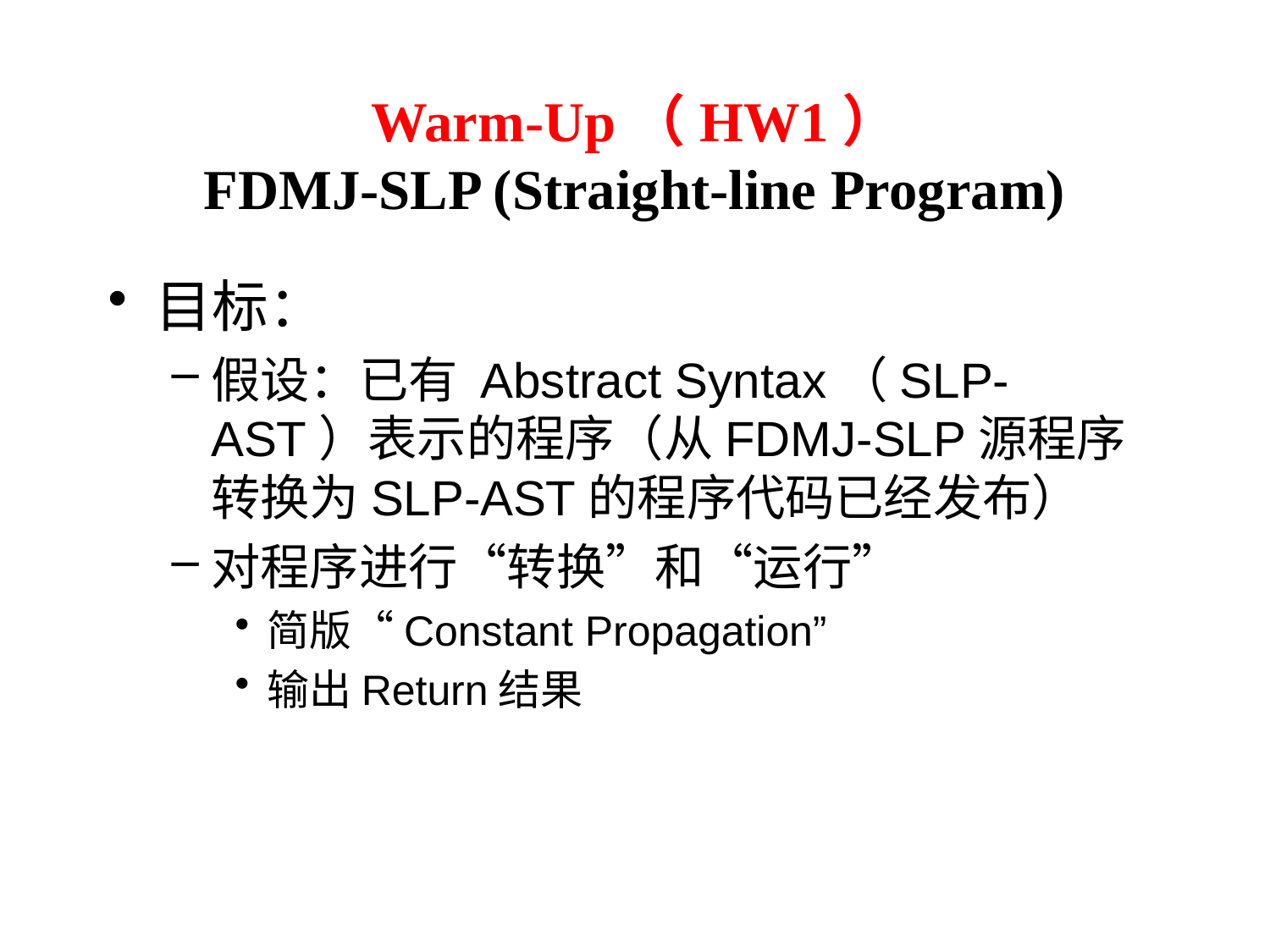

# Warm-Up（HW1） FDMJ-SLP (Straight-line Program)
目标：
假设：已有 Abstract Syntax（SLP-AST）表示的程序（从FDMJ-SLP源程序转换为SLP-AST的程序代码已经发布）
对程序进行“转换”和“运行”
简版“Constant Propagation”
输出Return结果